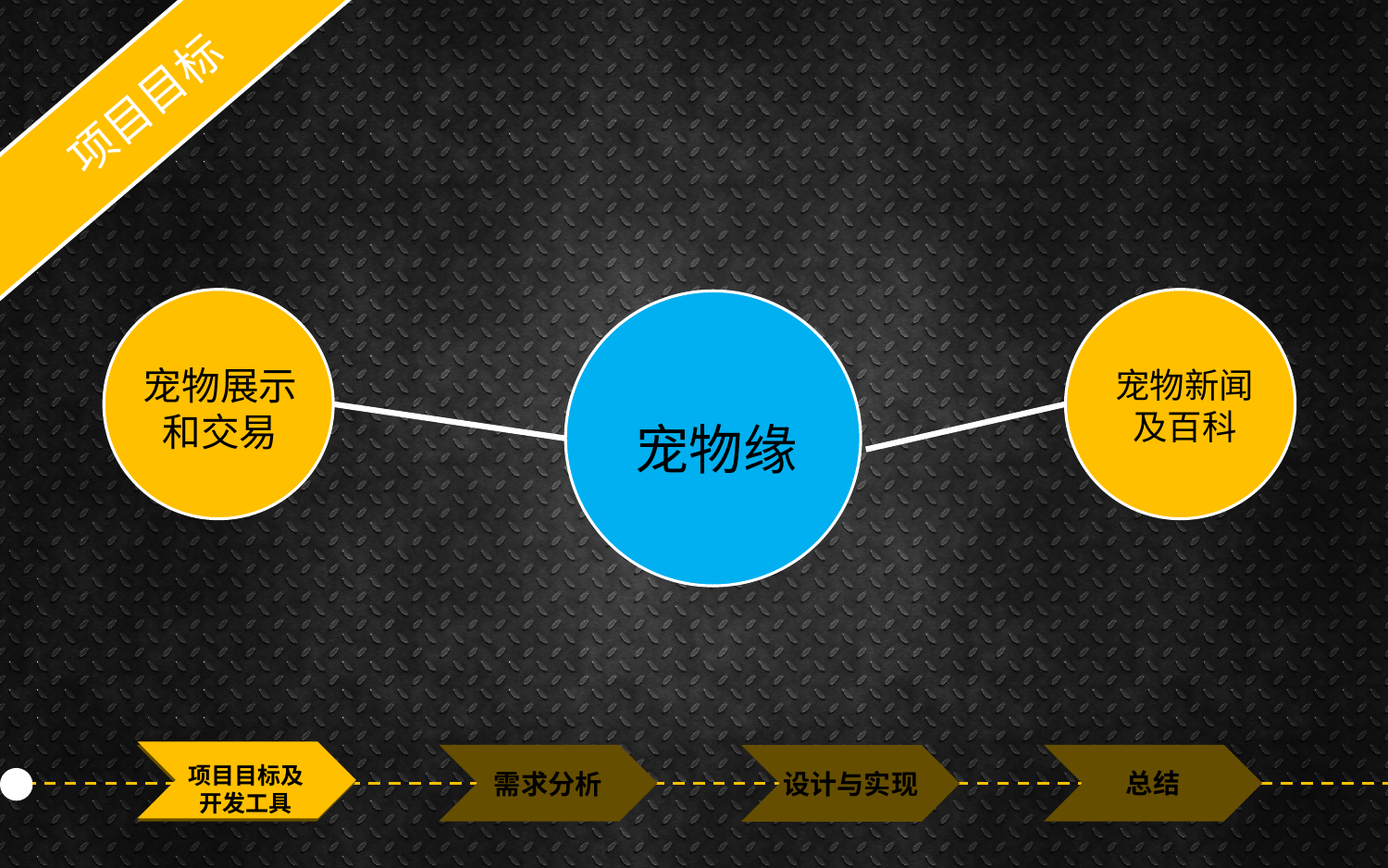

项目目标

宠物展示
和交易

宠物新闻
及百科

宠物缘

项目目标及
开发工具
总结
需求分析
设计与实现